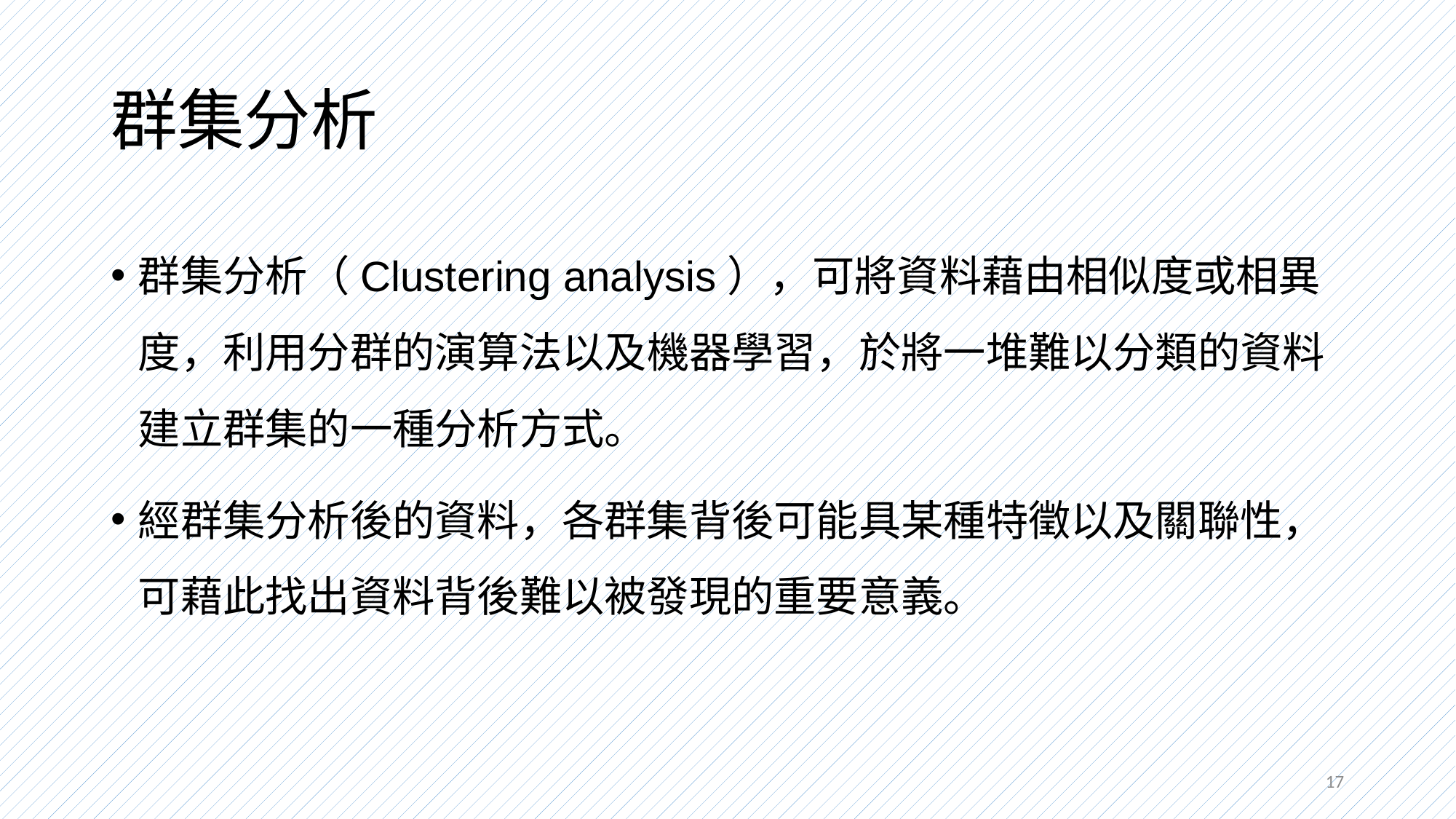

# 群集分析
群集分析（Clustering analysis），可將資料藉由相似度或相異度，利用分群的演算法以及機器學習，於將一堆難以分類的資料建立群集的一種分析方式。
經群集分析後的資料，各群集背後可能具某種特徵以及關聯性，可藉此找出資料背後難以被發現的重要意義。
17